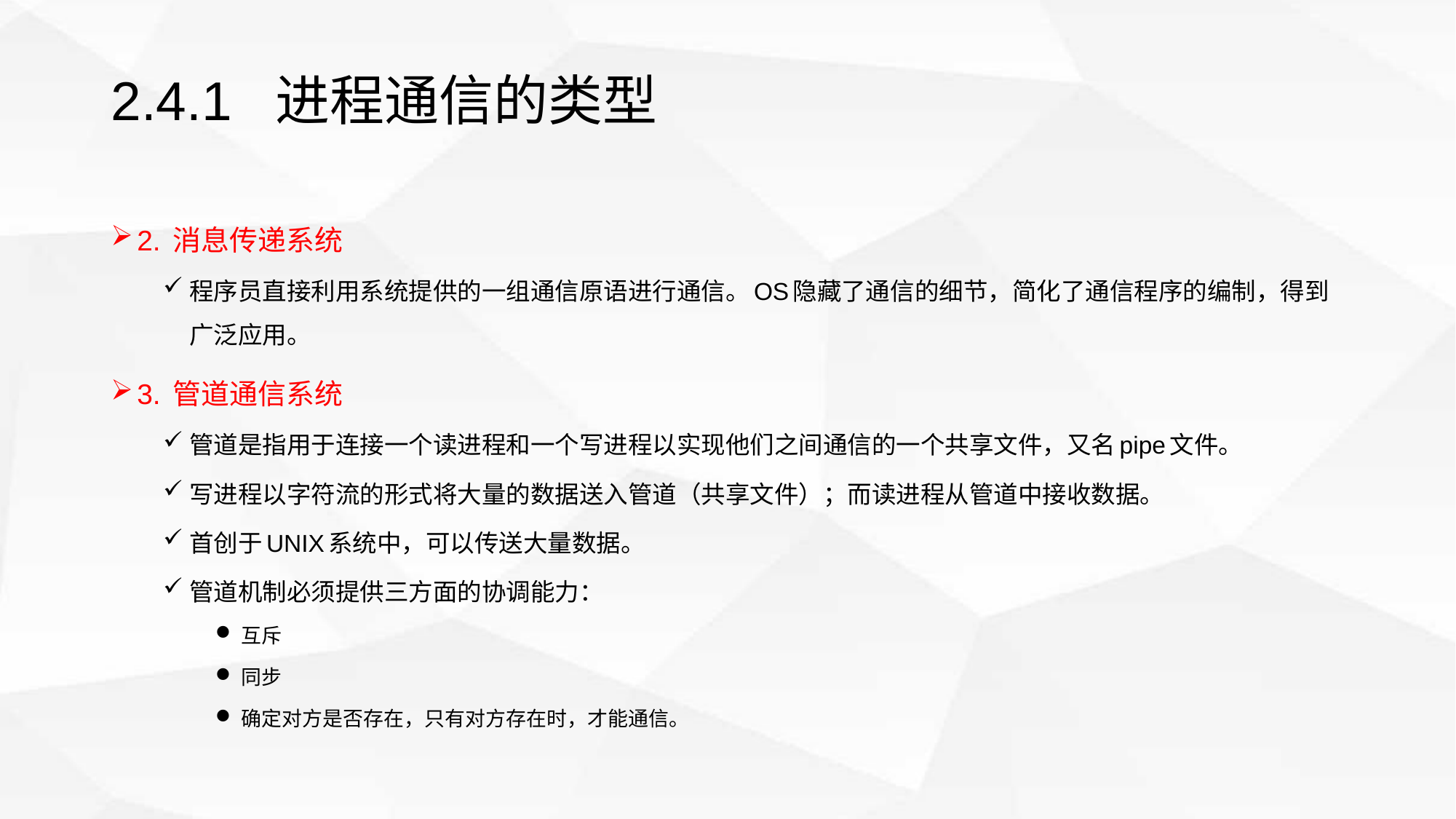

# 2.4.1  进程通信的类型
2. 消息传递系统
程序员直接利用系统提供的一组通信原语进行通信。OS隐藏了通信的细节，简化了通信程序的编制，得到广泛应用。
3. 管道通信系统
管道是指用于连接一个读进程和一个写进程以实现他们之间通信的一个共享文件，又名pipe文件。
写进程以字符流的形式将大量的数据送入管道（共享文件）；而读进程从管道中接收数据。
首创于UNIX系统中，可以传送大量数据。
管道机制必须提供三方面的协调能力：
互斥
同步
确定对方是否存在，只有对方存在时，才能通信。